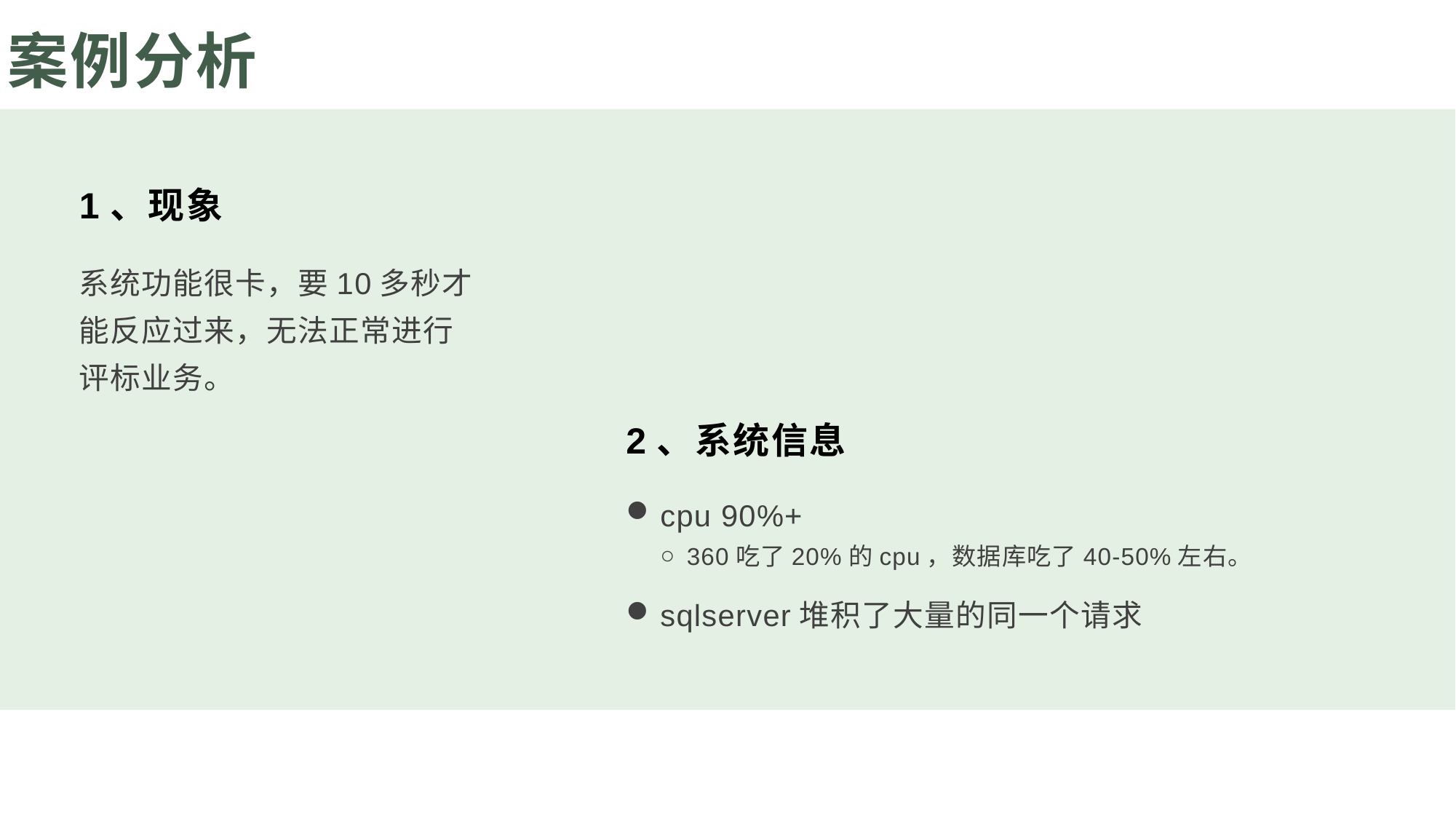

案例分析

1、现象
系统功能很卡，要10多秒才能反应过来，无法正常进行评标业务。
2、系统信息
cpu 90%+
360吃了20%的cpu，数据库吃了40-50%左右。
sqlserver堆积了大量的同一个请求